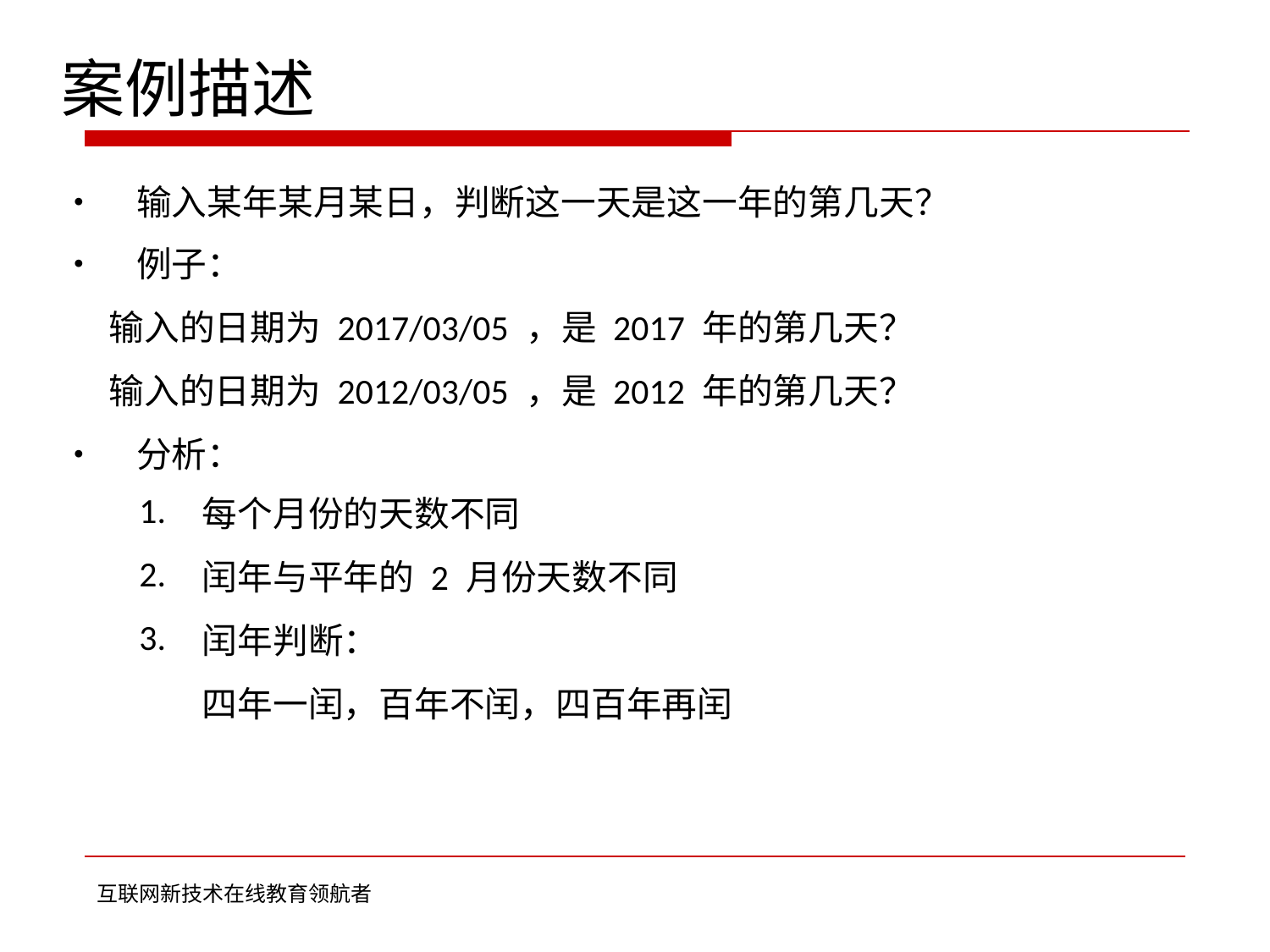

案例描述

•    输入某年某月某日，判断这一天是这一年的第几天？
•    例子：
	输入的日期为 2017/03/05 ，是 2017 年的第几天？
	输入的日期为 2012/03/05 ，是 2012 年的第几天？
•    分析：

每个月份的天数不同
闰年与平年的 2 月份天数不同
闰年判断：
四年一闰，百年不闰，四百年再闰
1.

2.

3.

互联网新技术在线教育领航者